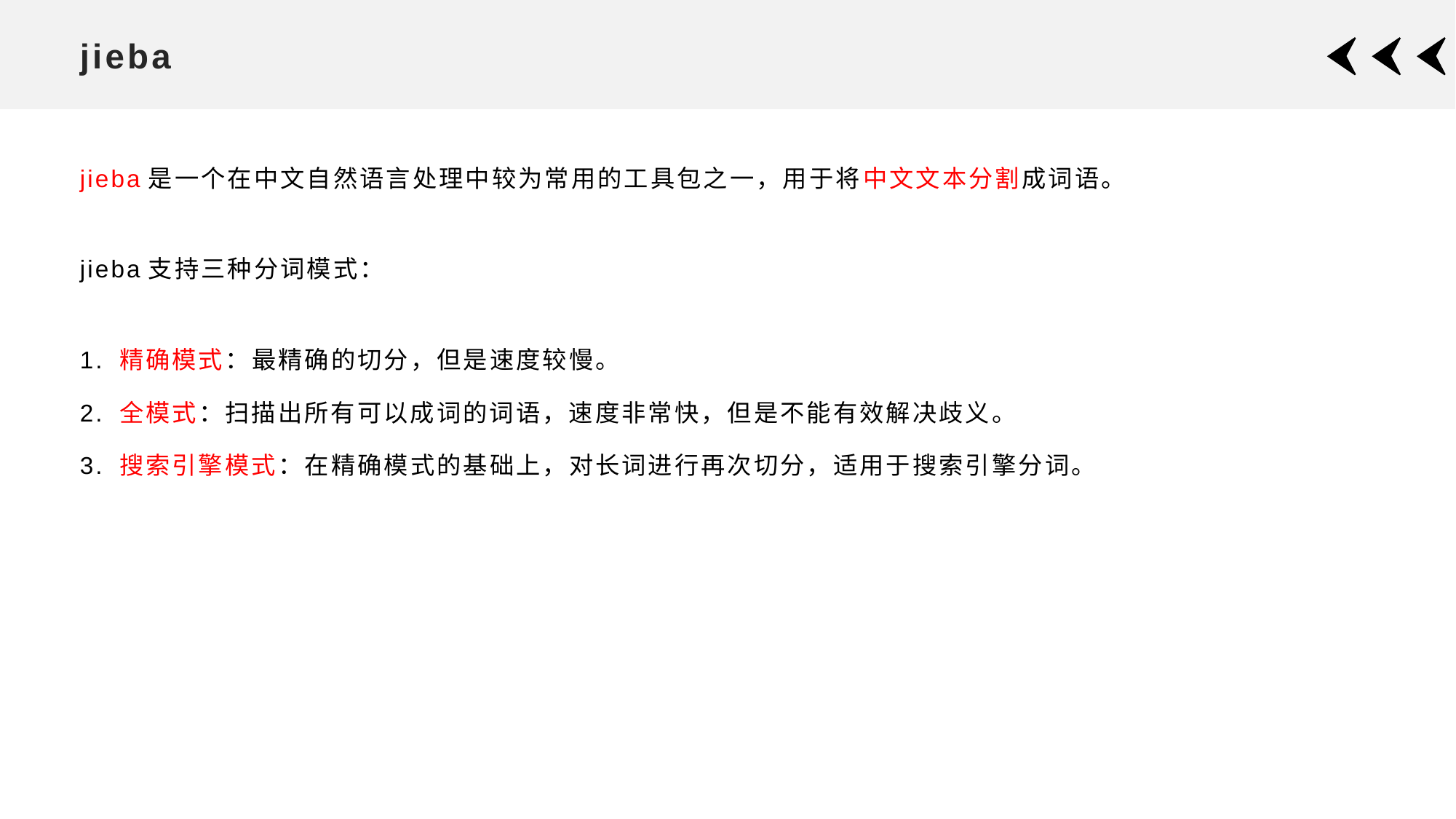

# jieba
jieba是一个在中文自然语言处理中较为常用的工具包之一，用于将中文文本分割成词语。
jieba支持三种分词模式：
1. 精确模式：最精确的切分，但是速度较慢。
2. 全模式：扫描出所有可以成词的词语，速度非常快，但是不能有效解决歧义。
3. 搜索引擎模式：在精确模式的基础上，对长词进行再次切分，适用于搜索引擎分词。